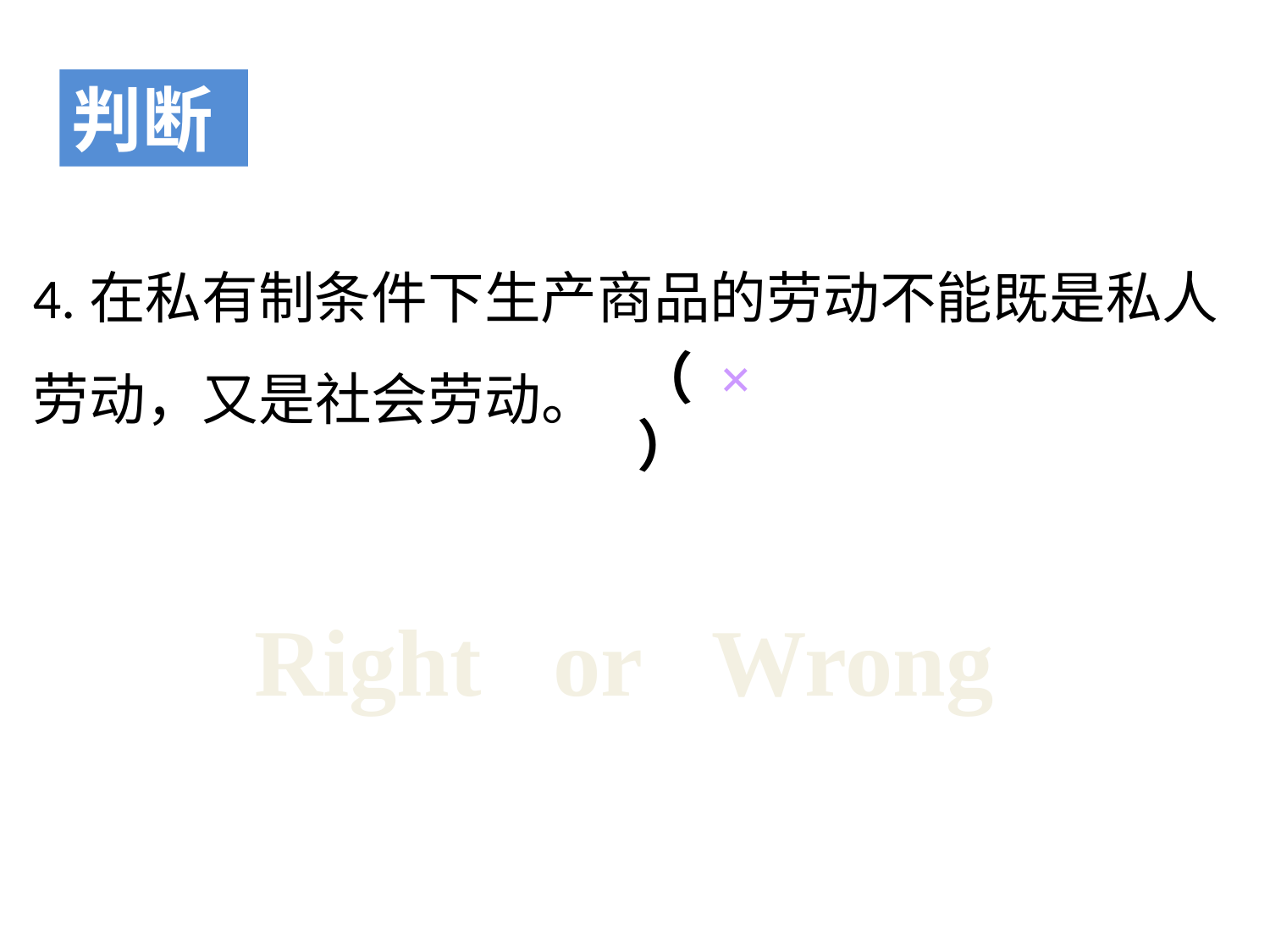

判断
4.在私有制条件下生产商品的劳动不能既是私人劳动，又是社会劳动。
（ × ）

Right   or   Wrong